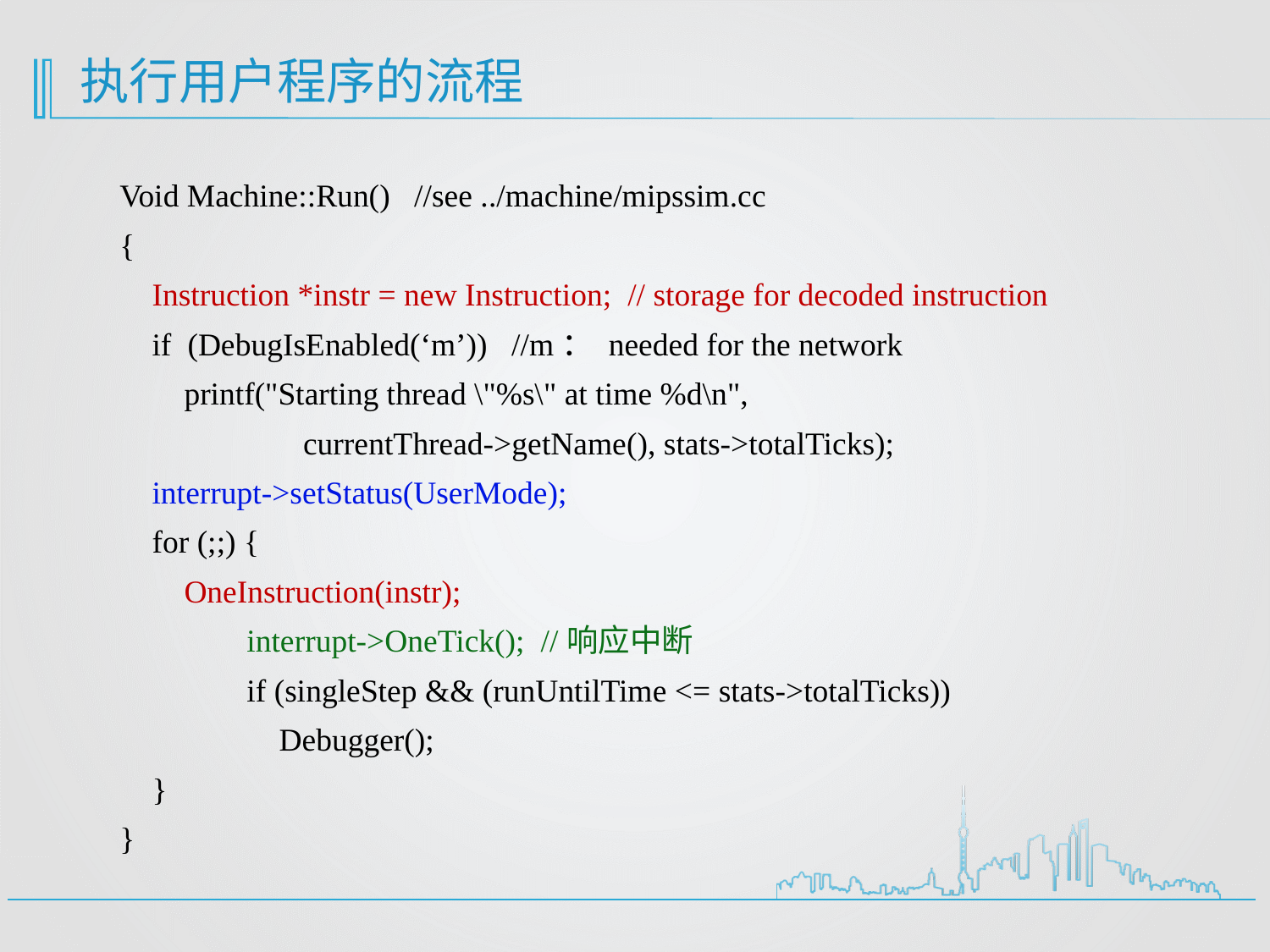

# 执行用户程序的流程
Void Machine::Run()   //see ../machine/mipssim.cc
{
    Instruction *instr = new Instruction;  // storage for decoded instruction
    if  (DebugIsEnabled(‘m’))   //m： needed for the network
        printf("Starting thread \"%s\" at time %d\n",
	       currentThread->getName(), stats->totalTicks);
    interrupt->setStatus(UserMode);
    for (;;) {
        OneInstruction(instr);
	interrupt->OneTick();  //响应中断
	if (singleStep && (runUntilTime <= stats->totalTicks))
	    Debugger();
    }
}